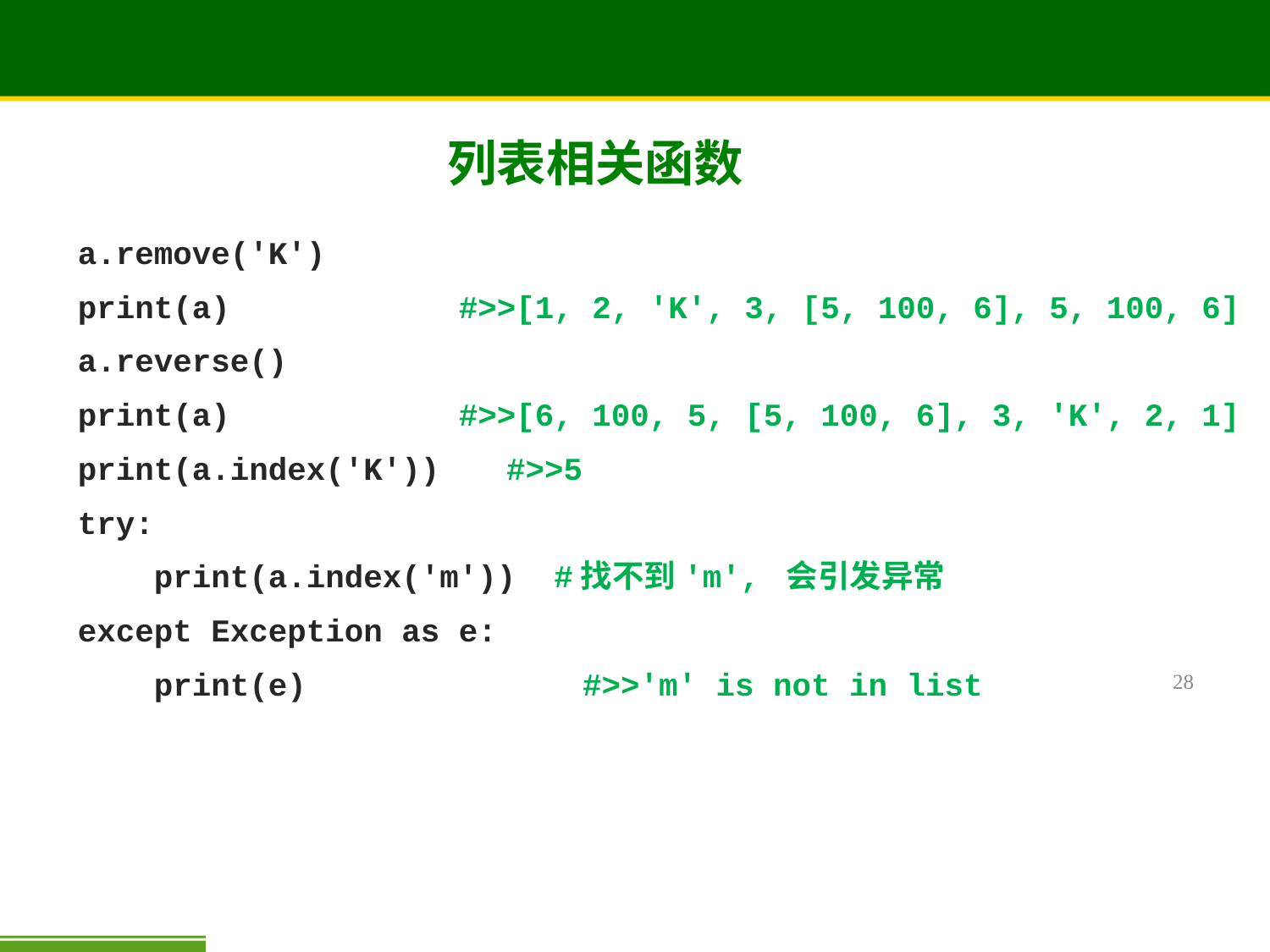

# 列表相关函数
a.remove('K')
print(a)            #>>[1, 2, 'K', 3, [5, 100, 6], 5, 100, 6]
a.reverse()
print(a)            #>>[6, 100, 5, [5, 100, 6], 3, 'K', 2, 1]
print(a.index('K'))	#>>5
try:
    print(a.index('m'))  #找不到'm', 会引发异常
except Exception as e:
    print(e)		    #>>'m' is not in list
28